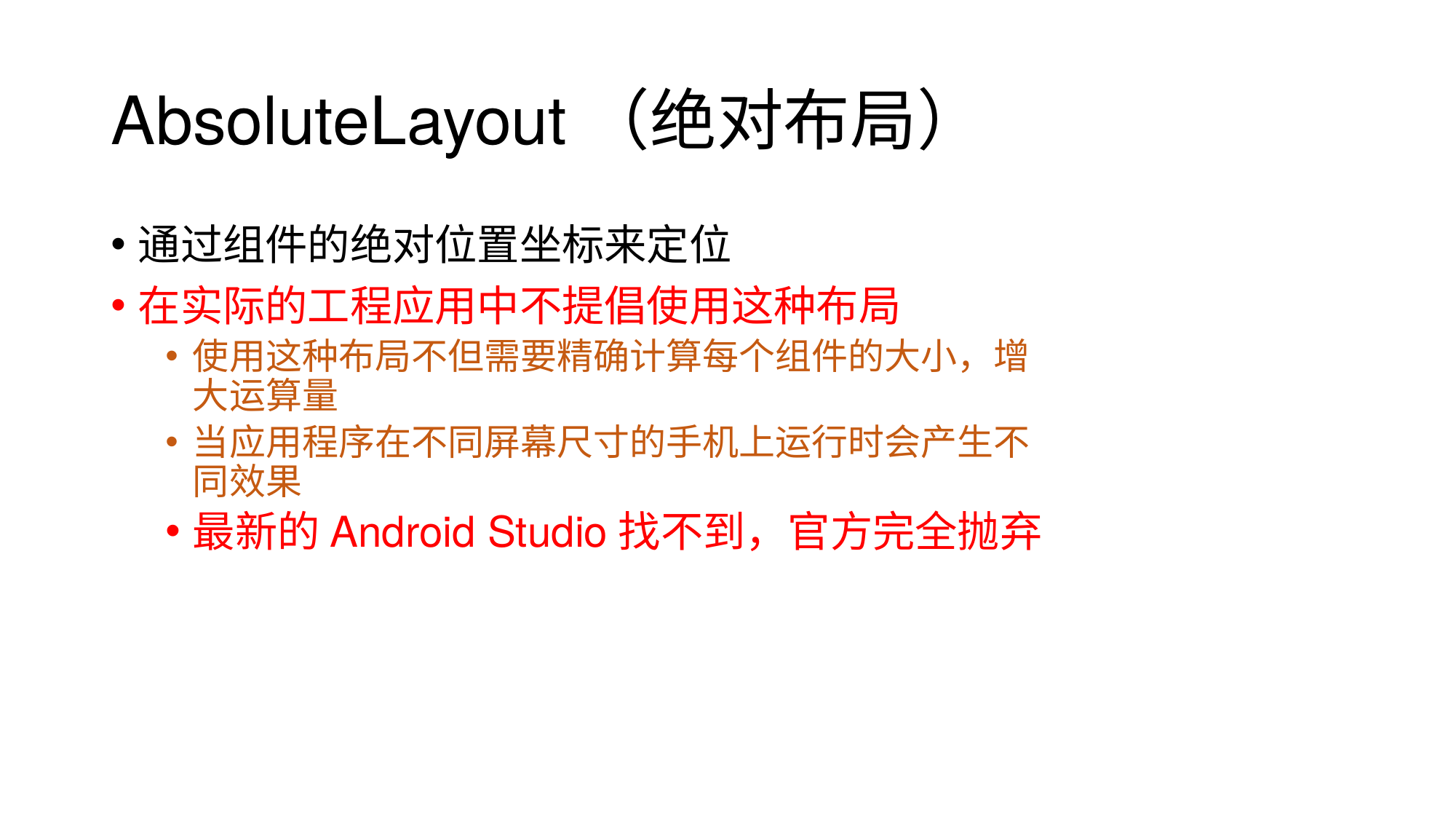

# AbsoluteLayout（绝对布局）
通过组件的绝对位置坐标来定位
在实际的工程应用中不提倡使用这种布局
使用这种布局不但需要精确计算每个组件的大小，增大运算量
当应用程序在不同屏幕尺寸的手机上运行时会产生不同效果
最新的Android Studio找不到，官方完全抛弃